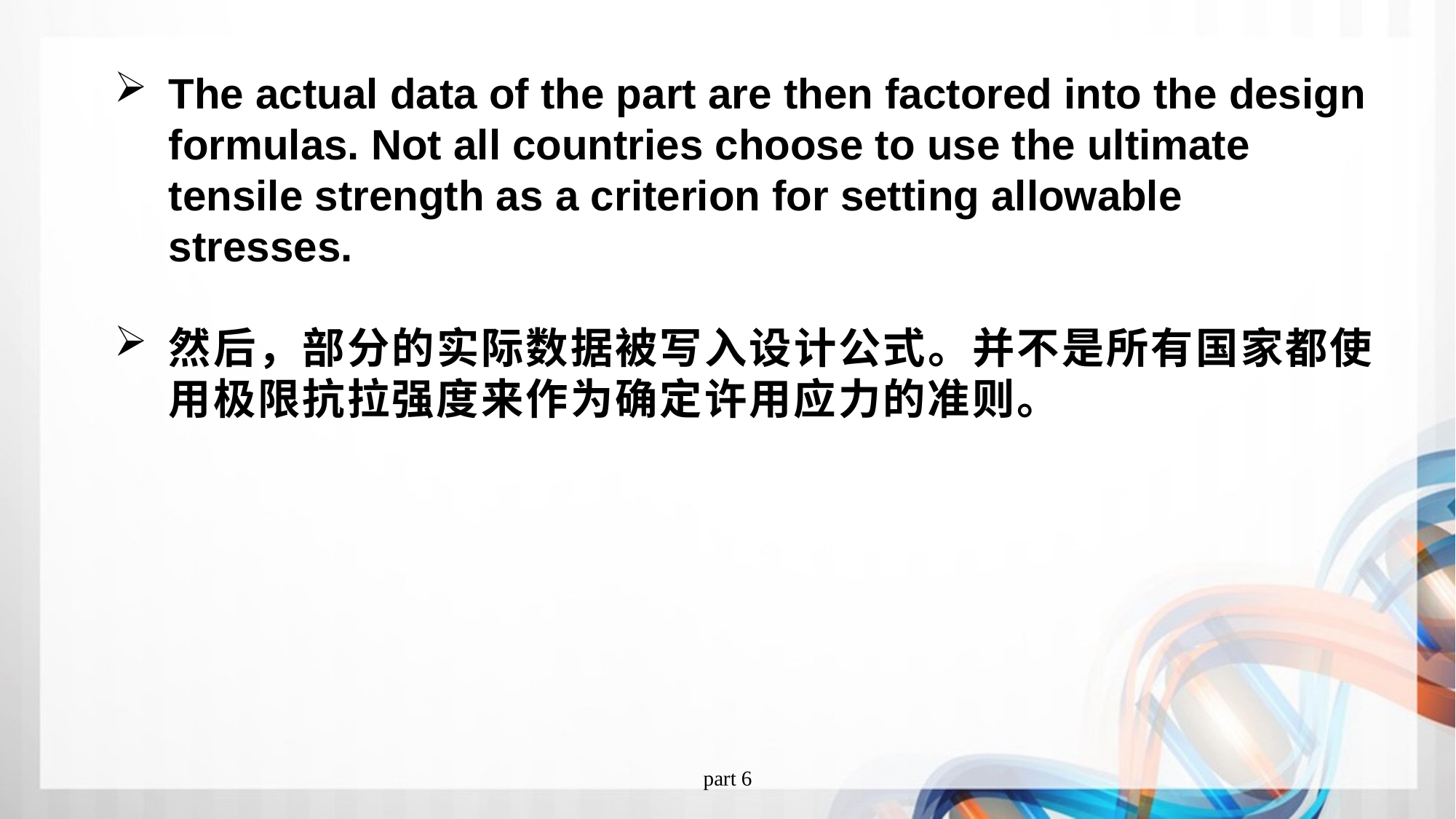

The actual data of the part are then factored into the design formulas. Not all countries choose to use the ultimate tensile strength as a criterion for setting allowable stresses.

然后，部分的实际数据被写入设计公式。并不是所有国家都使用极限抗拉强度来作为确定许用应力的准则。
part 6